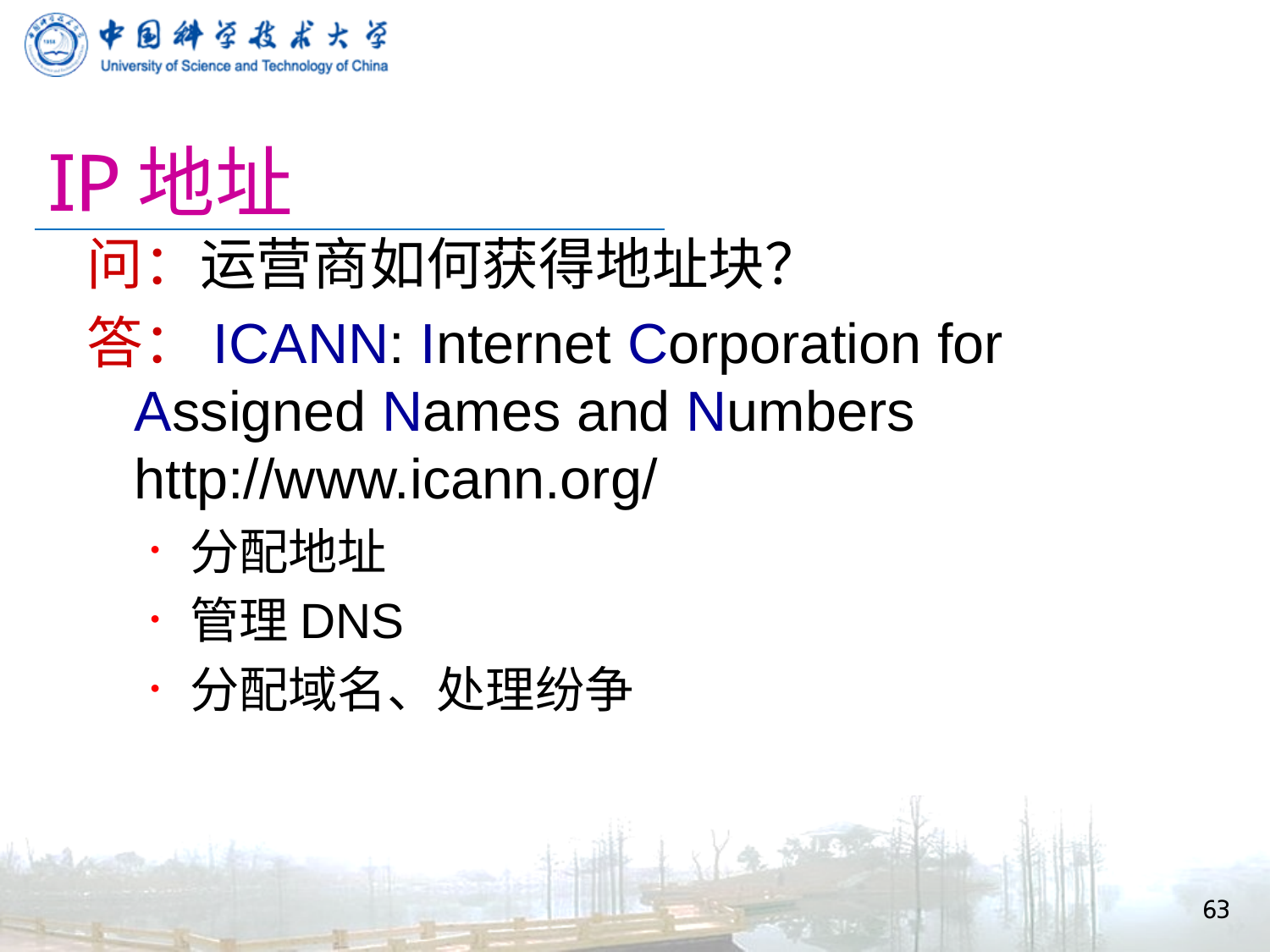

# IP地址
问：运营商如何获得地址块？
答：ICANN: Internet Corporation for Assigned Names and Numbers http://www.icann.org/
分配地址
管理DNS
分配域名、处理纷争
63